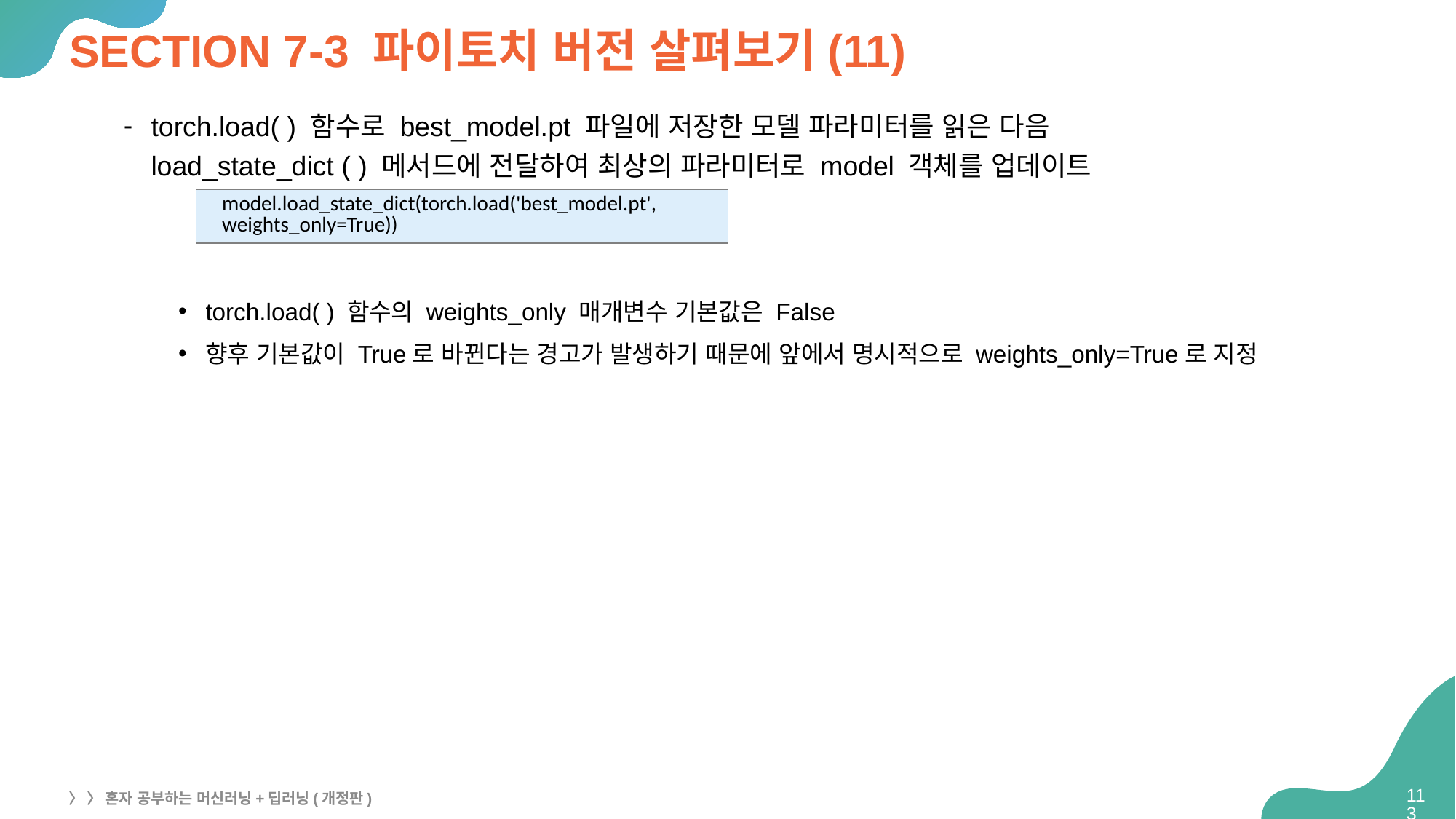

# SECTION 7-3 파이토치 버전 살펴보기(11)
torch.load( ) 함수로 best_model.pt 파일에 저장한 모델 파라미터를 읽은 다음
load_state_dict ( ) 메서드에 전달하여 최상의 파라미터로 model 객체를 업데이트

torch.load( ) 함수의 weights_only 매개변수 기본값은 False
향후 기본값이 True로 바뀐다는 경고가 발생하기 때문에 앞에서 명시적으로 weights_only=True로 지정
| model.load\_state\_dict(torch.load('best\_model.pt', weights\_only=True)) |
| --- |
113
〉 〉 혼자 공부하는 머신러닝+딥러닝(개정판)